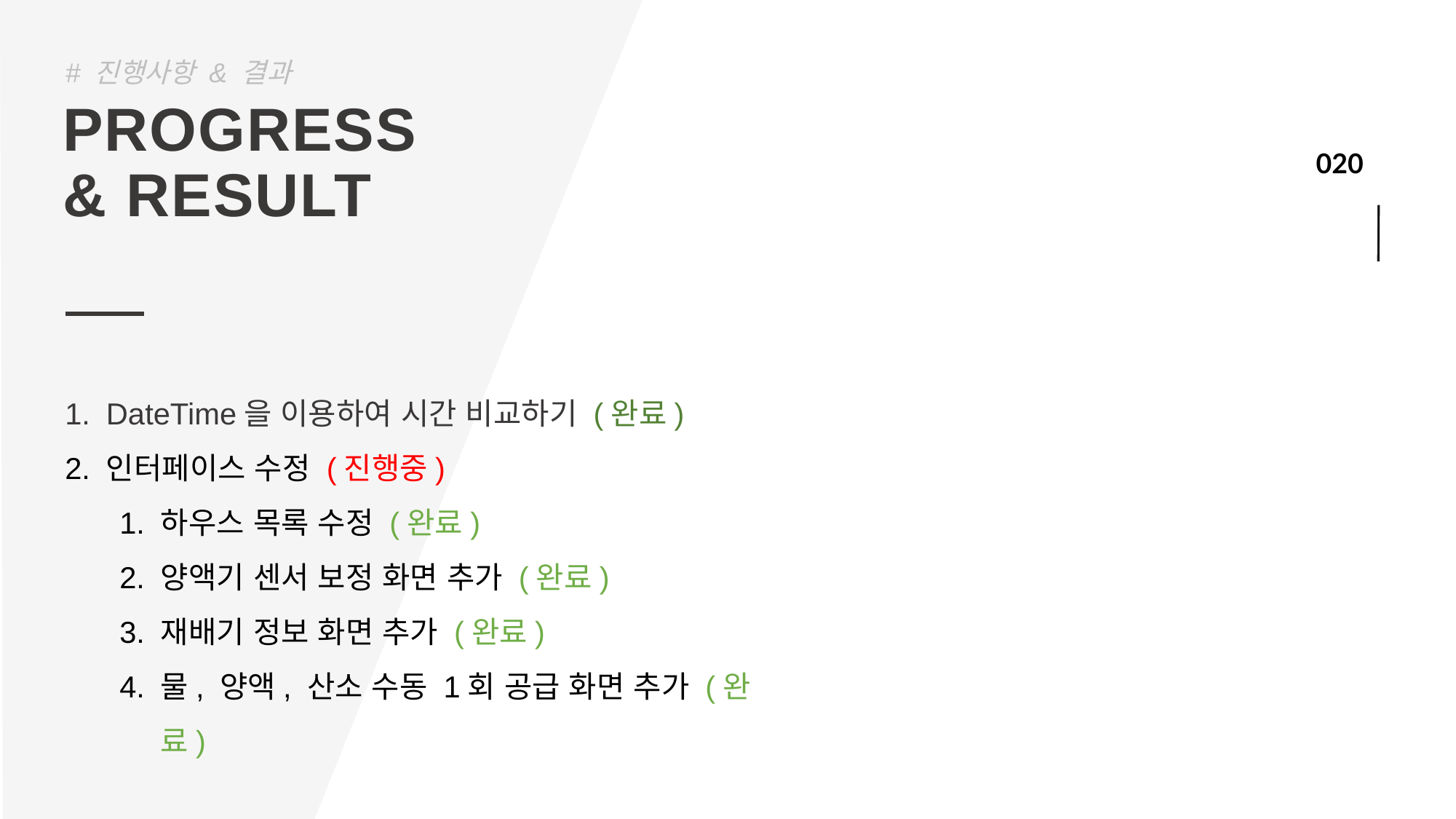

# 진행사항 & 결과
PROGRESS
& RESULT
DateTime을 이용하여 시간 비교하기 (완료)
인터페이스 수정 (진행중)
하우스 목록 수정 (완료)
양액기 센서 보정 화면 추가 (완료)
재배기 정보 화면 추가 (완료)
물, 양액, 산소 수동 1회 공급 화면 추가 (완료)